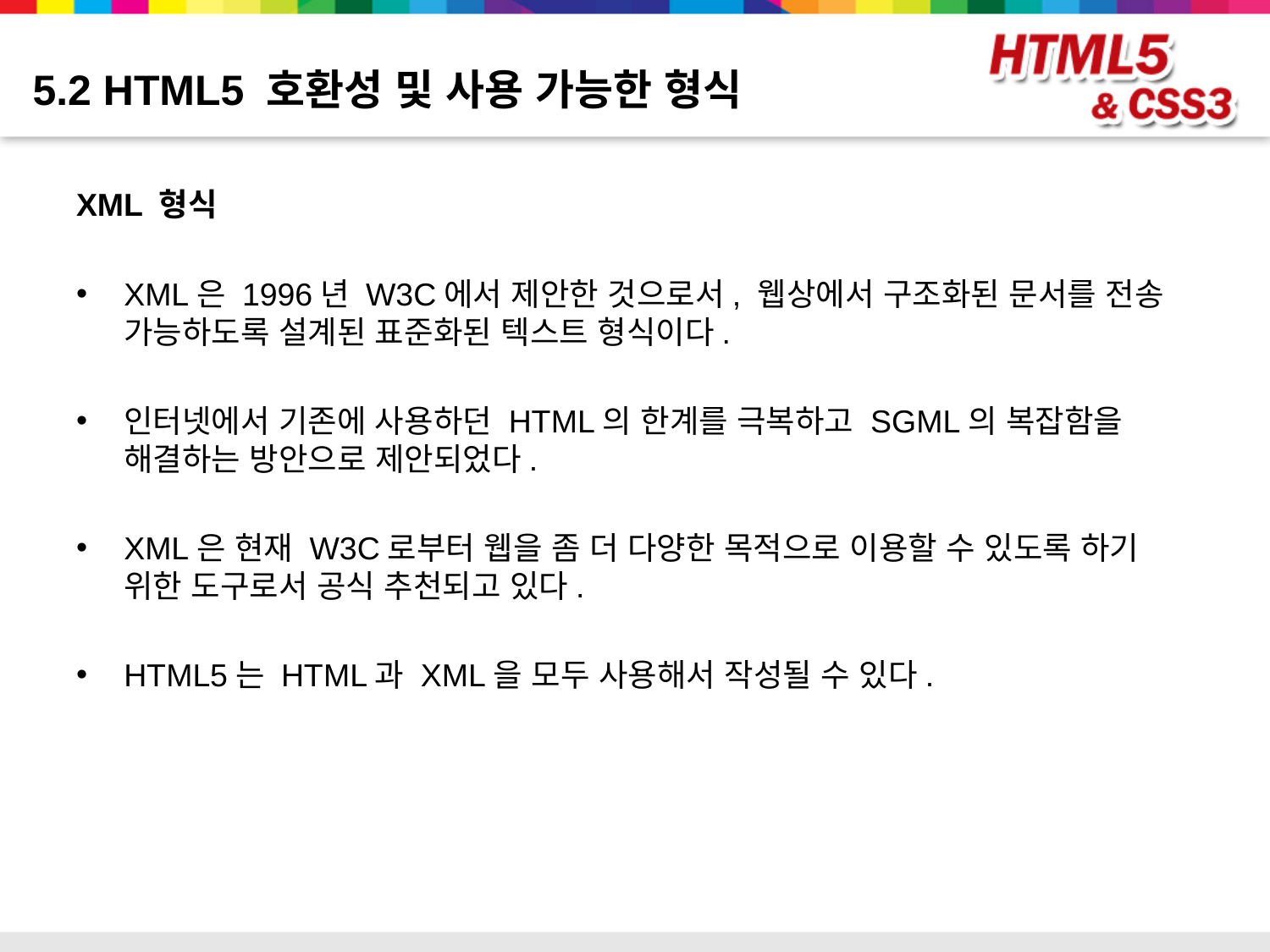

# 5.2 HTML5 호환성 및 사용 가능한 형식
XML 형식
XML은 1996년 W3C에서 제안한 것으로서, 웹상에서 구조화된 문서를 전송 가능하도록 설계된 표준화된 텍스트 형식이다.

인터넷에서 기존에 사용하던 HTML의 한계를 극복하고 SGML의 복잡함을 해결하는 방안으로 제안되었다.

XML은 현재 W3C로부터 웹을 좀 더 다양한 목적으로 이용할 수 있도록 하기 위한 도구로서 공식 추천되고 있다.

HTML5는 HTML과 XML을 모두 사용해서 작성될 수 있다.